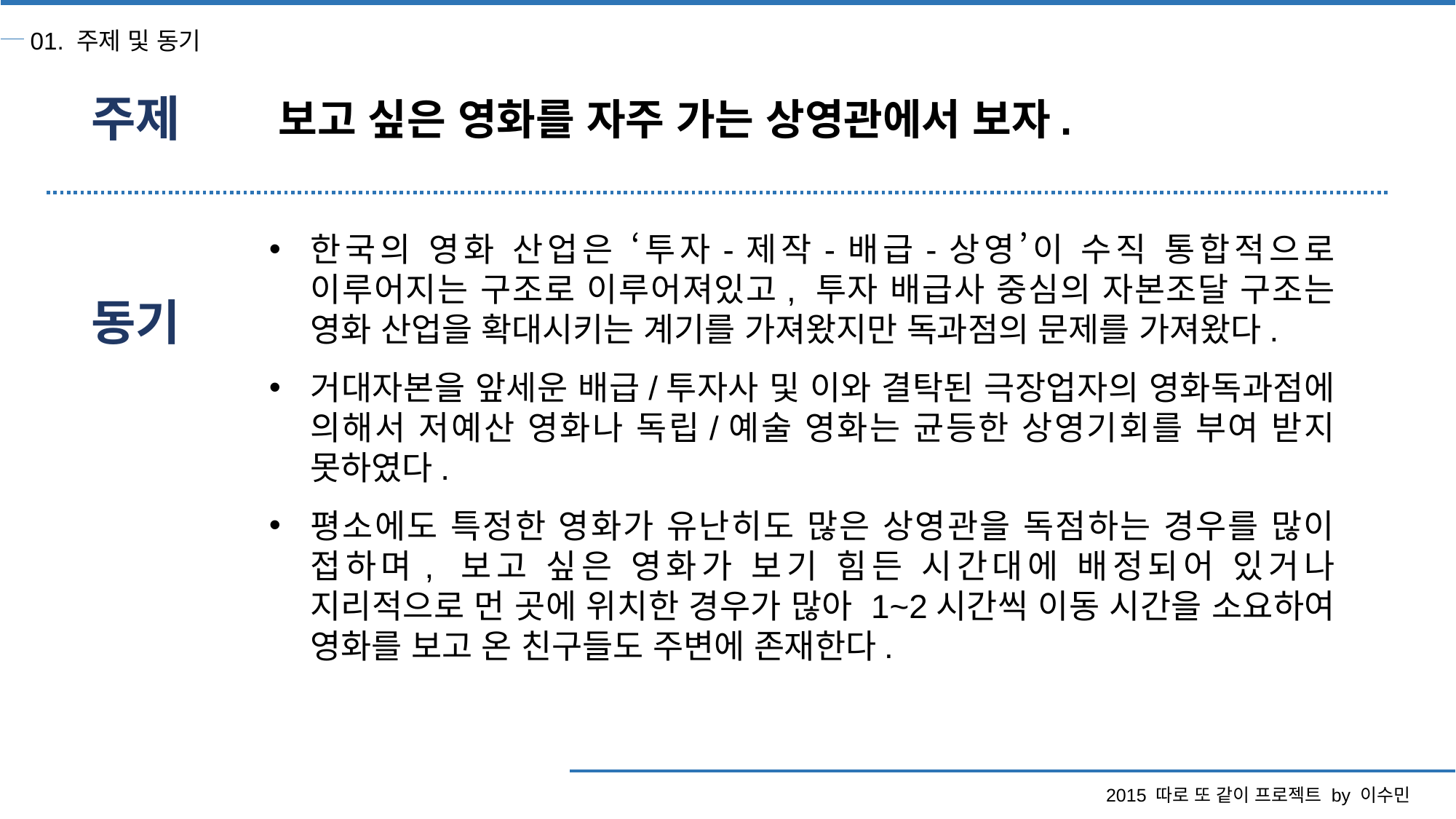

01. 주제 및 동기
주제
보고 싶은 영화를 자주 가는 상영관에서 보자.
한국의 영화 산업은 ‘투자-제작-배급-상영’이 수직 통합적으로 이루어지는 구조로 이루어져있고, 투자 배급사 중심의 자본조달 구조는 영화 산업을 확대시키는 계기를 가져왔지만 독과점의 문제를 가져왔다.
거대자본을 앞세운 배급/투자사 및 이와 결탁된 극장업자의 영화독과점에 의해서 저예산 영화나 독립/예술 영화는 균등한 상영기회를 부여 받지 못하였다.
평소에도 특정한 영화가 유난히도 많은 상영관을 독점하는 경우를 많이 접하며, 보고 싶은 영화가 보기 힘든 시간대에 배정되어 있거나 지리적으로 먼 곳에 위치한 경우가 많아 1~2시간씩 이동 시간을 소요하여 영화를 보고 온 친구들도 주변에 존재한다.
동기
2015 따로 또 같이 프로젝트 by 이수민